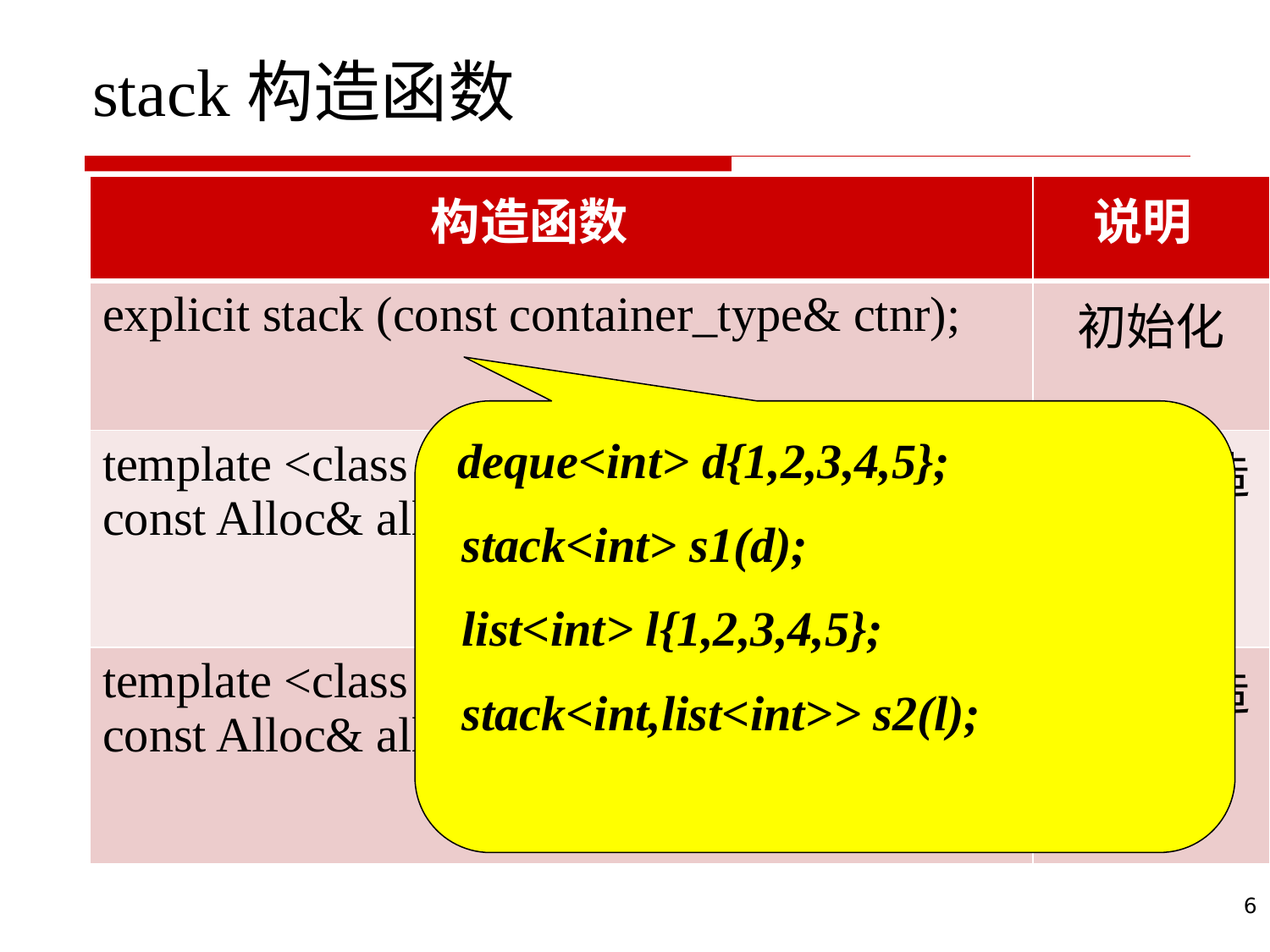

# stack构造函数

| 构造函数 | 说明 |
| --- | --- |
| explicit stack (const container\_type& ctnr); | 初始化 |
| template <class Alloc> stack (const stack& x, const Alloc& alloc); | 拷贝构造 |
| template <class Alloc> stack (stack&& x, const Alloc& alloc); | 移动构造 |
 deque<int> d{1,2,3,4,5};
 stack<int> s1(d);
 list<int> l{1,2,3,4,5};
 stack<int,list<int>> s2(l);

6